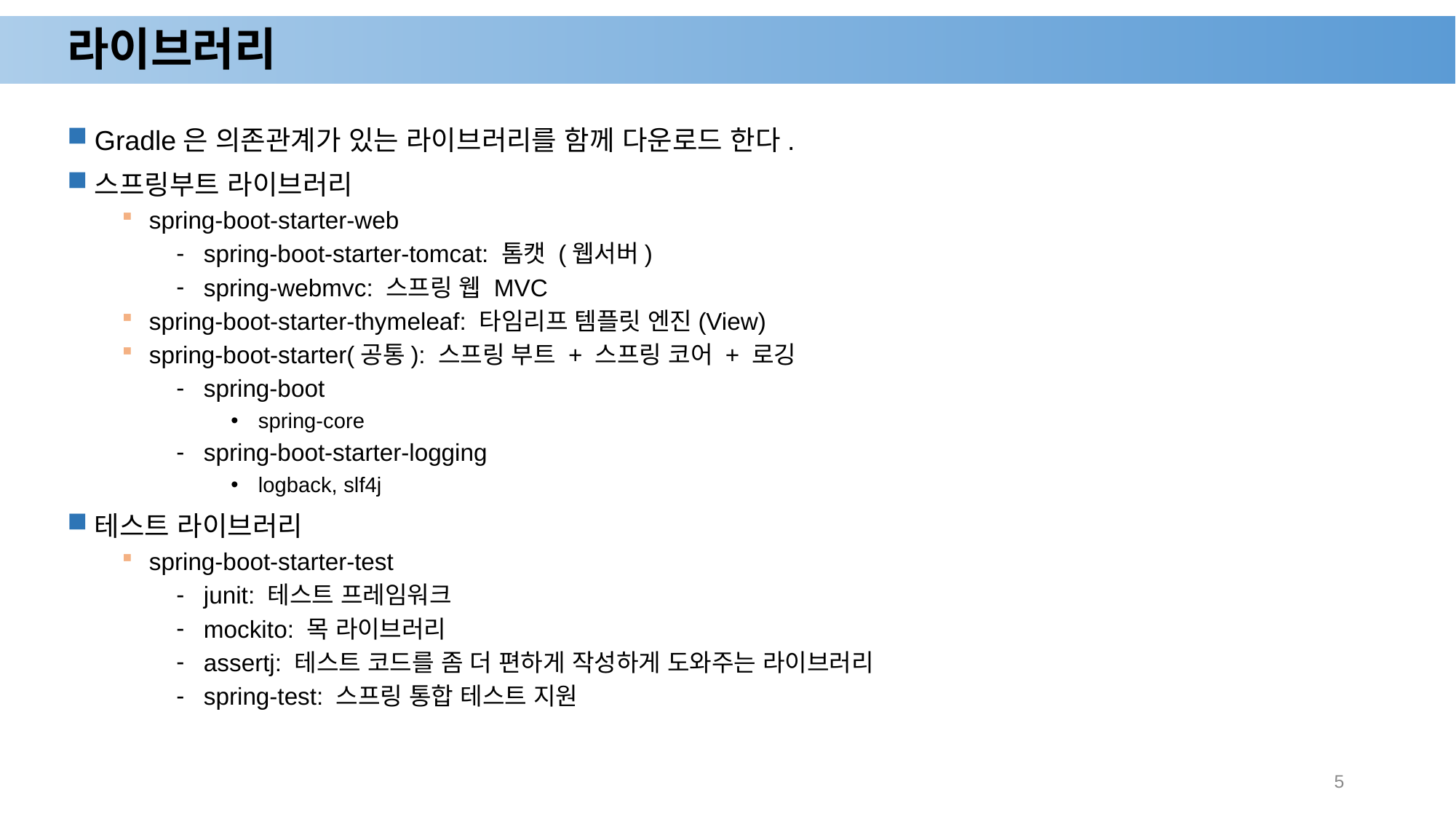

# 라이브러리
Gradle은 의존관계가 있는 라이브러리를 함께 다운로드 한다.
스프링부트 라이브러리
spring-boot-starter-web
spring-boot-starter-tomcat: 톰캣 (웹서버)
spring-webmvc: 스프링 웹 MVC
spring-boot-starter-thymeleaf: 타임리프 템플릿 엔진(View)
spring-boot-starter(공통): 스프링 부트 + 스프링 코어 + 로깅
spring-boot
spring-core
spring-boot-starter-logging
logback, slf4j
테스트 라이브러리
spring-boot-starter-test
junit: 테스트 프레임워크
mockito: 목 라이브러리
assertj: 테스트 코드를 좀 더 편하게 작성하게 도와주는 라이브러리
spring-test: 스프링 통합 테스트 지원
5